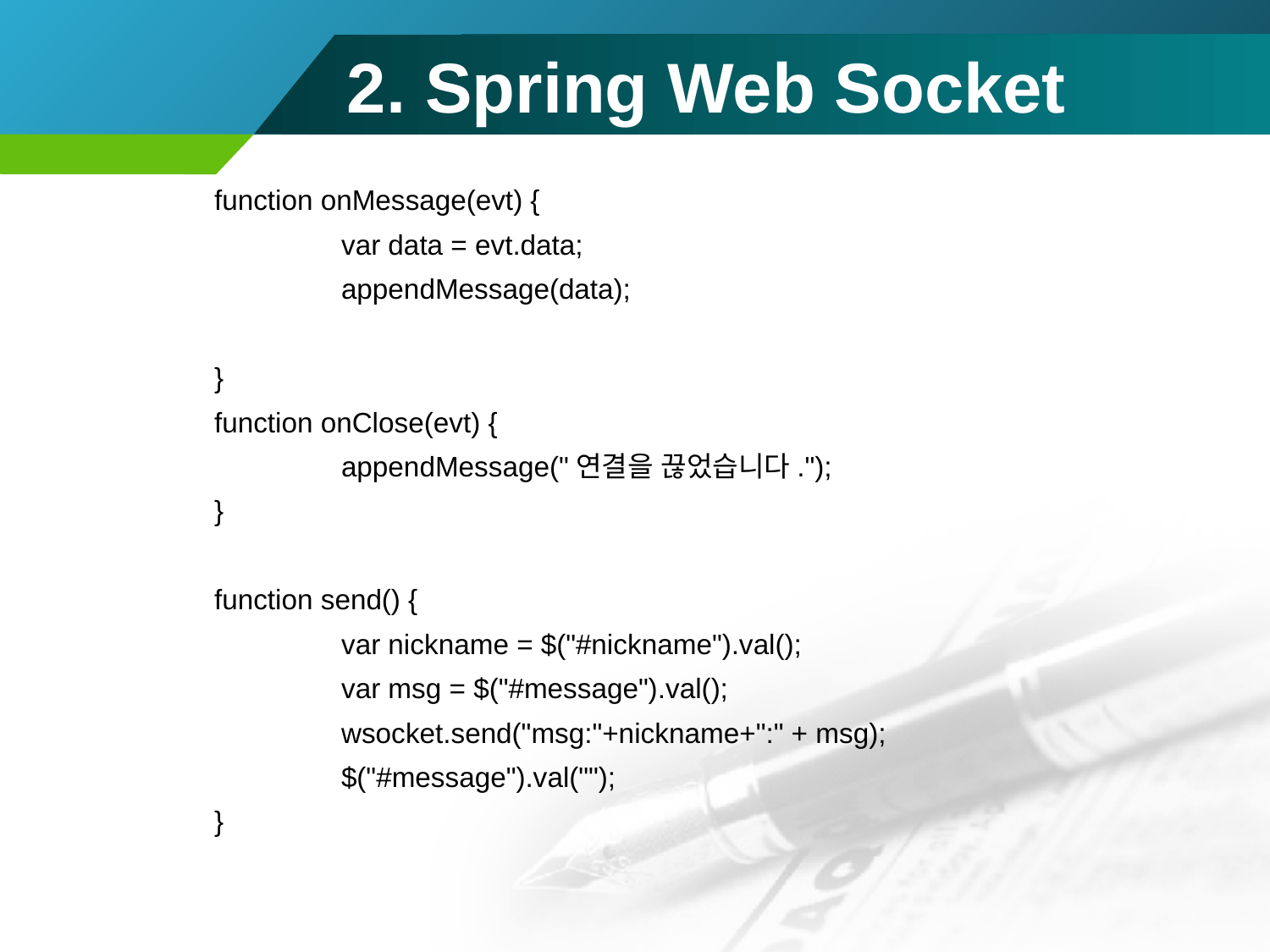

# 2. Spring Web Socket
	function onMessage(evt) {
		var data = evt.data;
		appendMessage(data);

	}
	function onClose(evt) {
		appendMessage("연결을 끊었습니다.");
	}

	function send() {
		var nickname = $("#nickname").val();
		var msg = $("#message").val();
		wsocket.send("msg:"+nickname+":" + msg);
		$("#message").val("");
	}